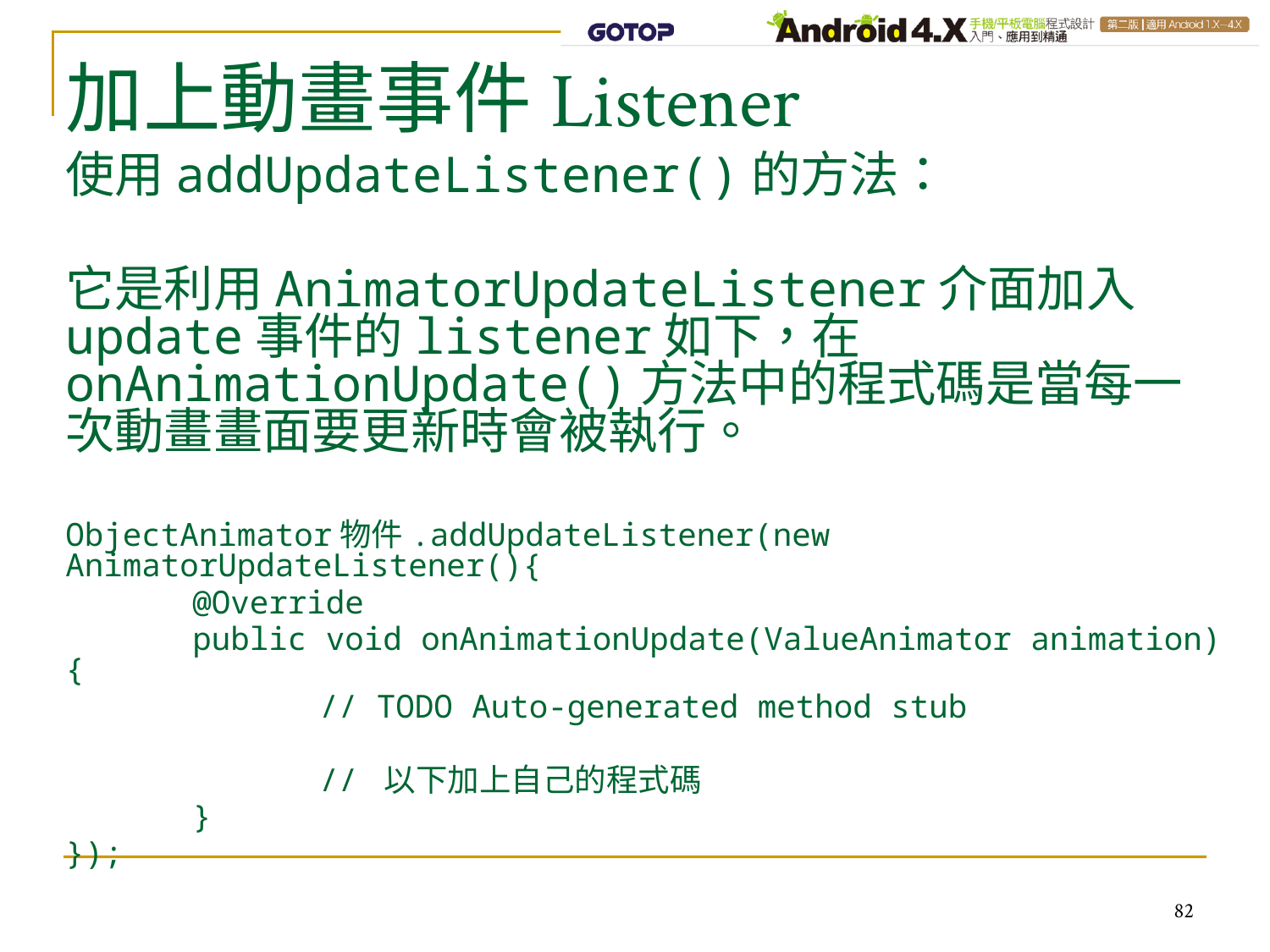

加上動畫事件Listener
使用addUpdateListener()的方法：

它是利用AnimatorUpdateListener介面加入update事件的listener如下，在onAnimationUpdate()方法中的程式碼是當每一次動畫畫面要更新時會被執行。

ObjectAnimator物件.addUpdateListener(new AnimatorUpdateListener(){
	@Override
    	public void onAnimationUpdate(ValueAnimator animation) {
        	// TODO Auto-generated method stub

		// 以下加上自己的程式碼
	}
});

82